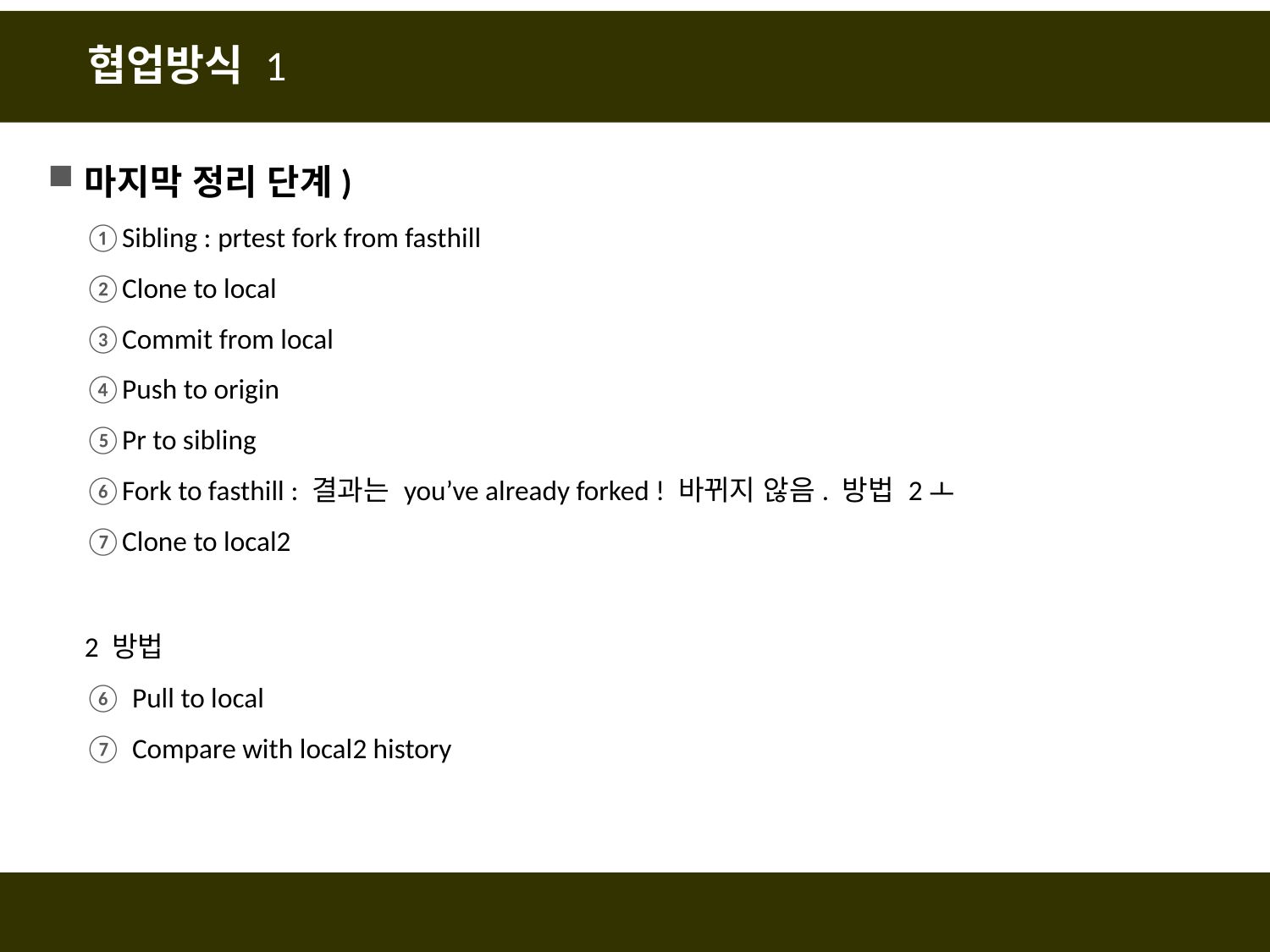

# 협업방식 1
마지막 정리 단계)
Sibling : prtest fork from fasthill
Clone to local
Commit from local
Push to origin
Pr to sibling
Fork to fasthill : 결과는 you’ve already forked ! 바뀌지 않음. 방법 2ㅗ
Clone to local2

2 방법
Pull to local
Compare with local2 history